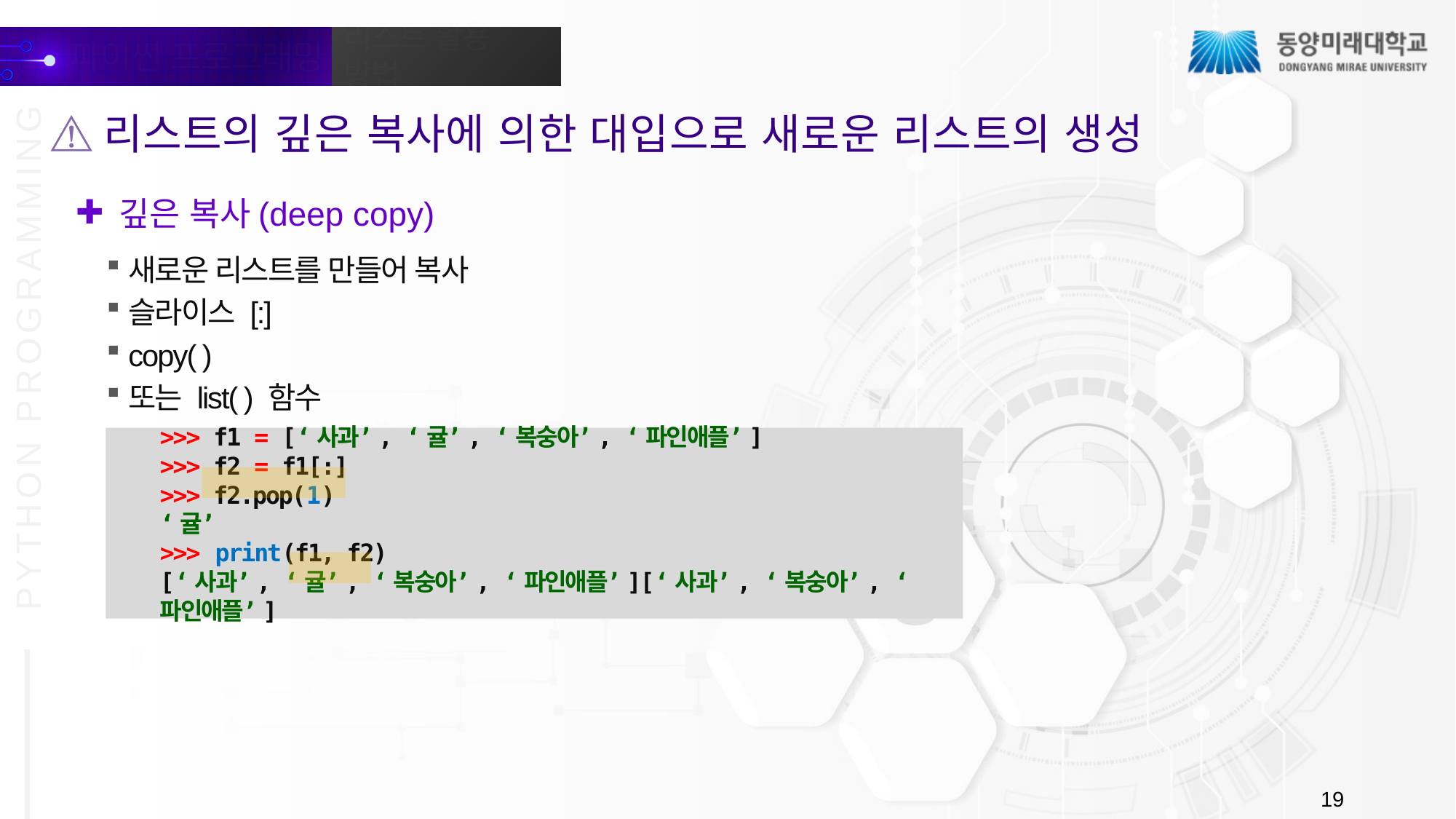

리스트의 깊은 복사에 의한 대입으로 새로운 리스트의 생성
깊은 복사(deep copy)
새로운 리스트를 만들어 복사
슬라이스 [:]
copy( )
또는 list( ) 함수
>>> f1 = [‘사과’, ‘귤’, ‘복숭아’, ‘파인애플’]
>>> f2 = f1[:]
>>> f2.pop(1)
‘귤’
>>> print(f1, f2)
[‘사과’, ‘귤’, ‘복숭아’, ‘파인애플’][‘사과’, ‘복숭아’, ‘파인애플’]

19